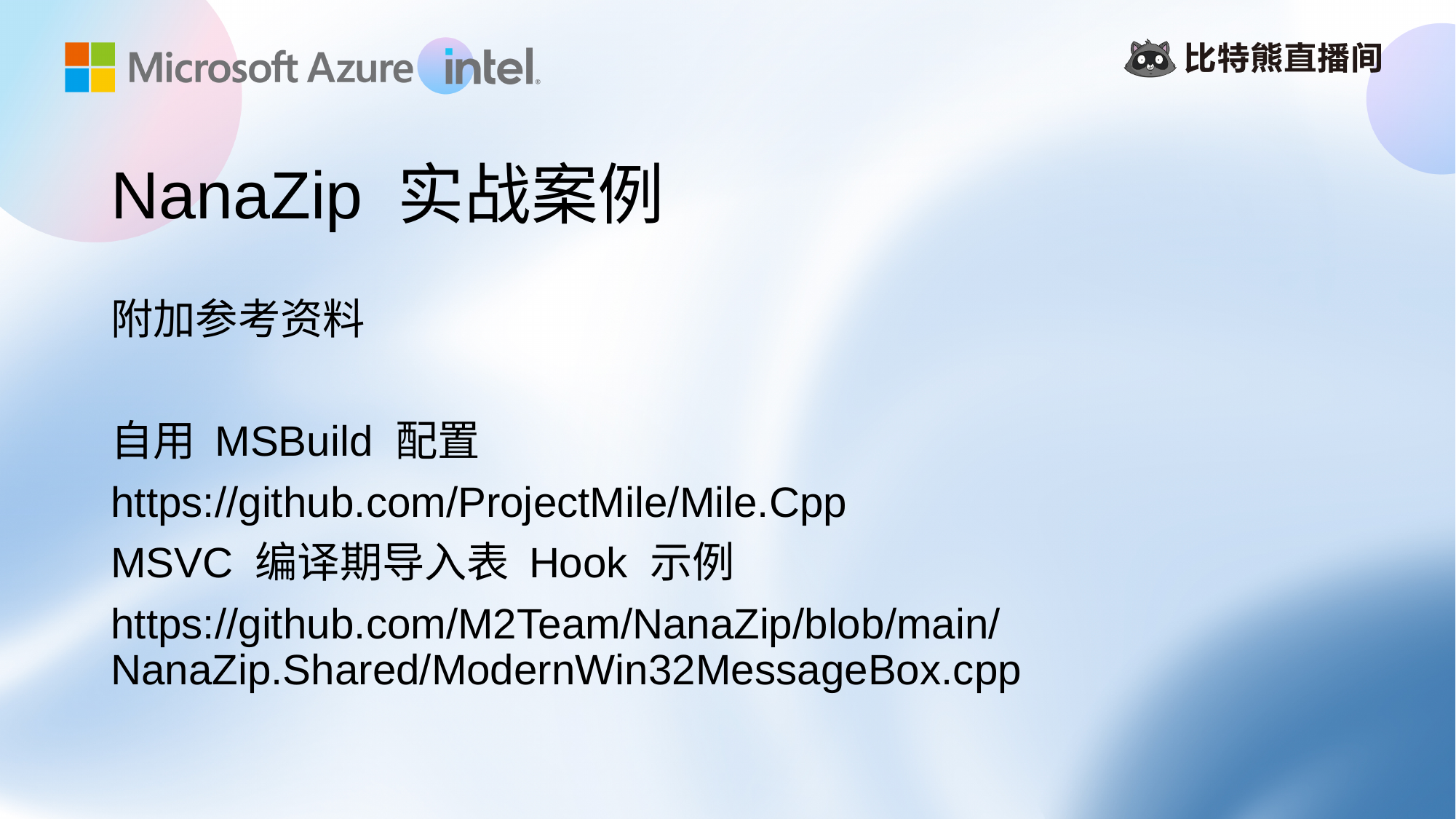

# NanaZip 实战案例
附加参考资料

自用 MSBuild 配置
https://github.com/ProjectMile/Mile.Cpp
MSVC 编译期导入表 Hook 示例
https://github.com/M2Team/NanaZip/blob/main/NanaZip.Shared/ModernWin32MessageBox.cpp